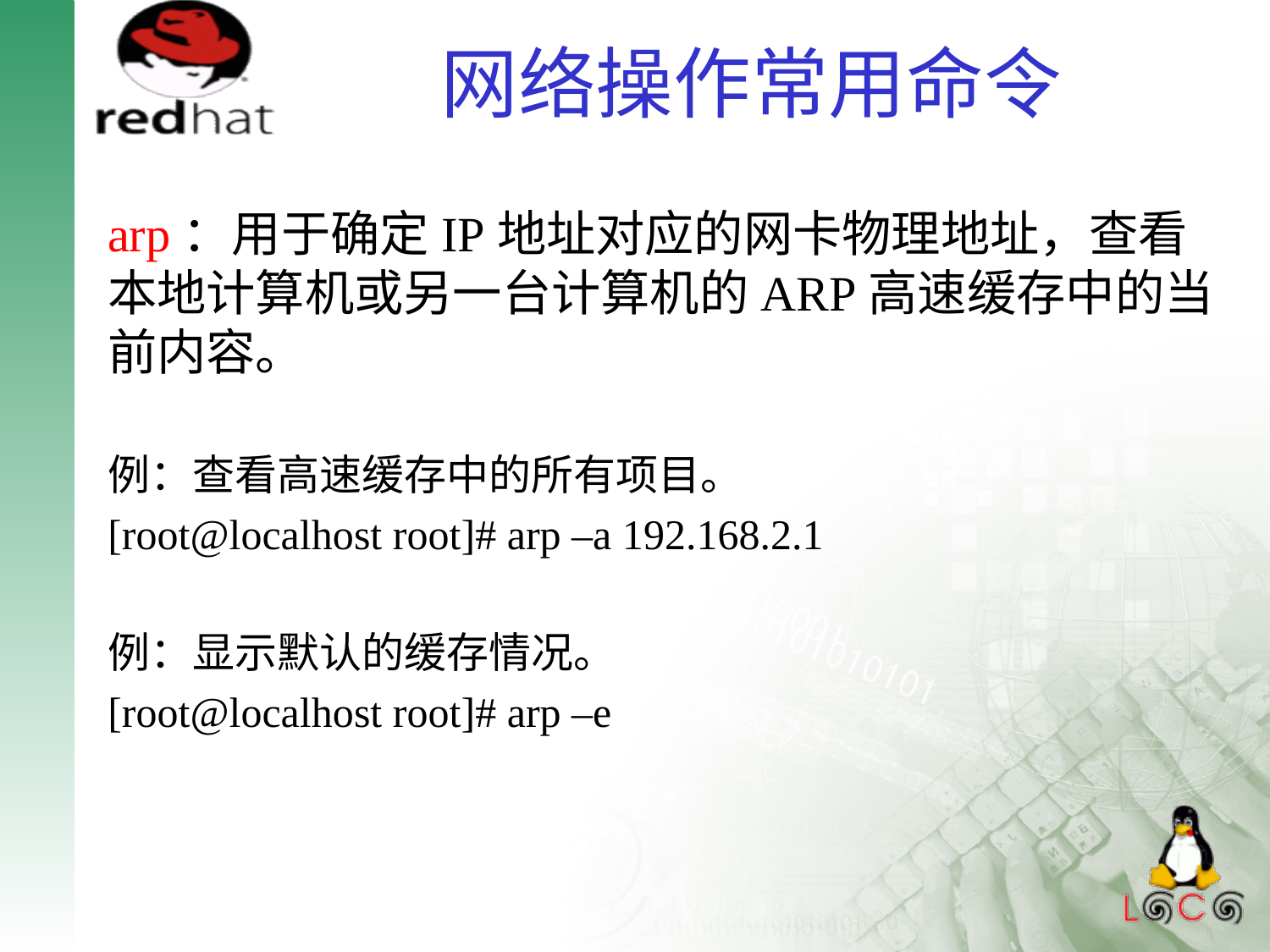

# 网络操作常用命令
arp：用于确定IP地址对应的网卡物理地址，查看本地计算机或另一台计算机的ARP高速缓存中的当前内容。

例：查看高速缓存中的所有项目。
[root@localhost root]# arp –a 192.168.2.1

例：显示默认的缓存情况。
[root@localhost root]# arp –e